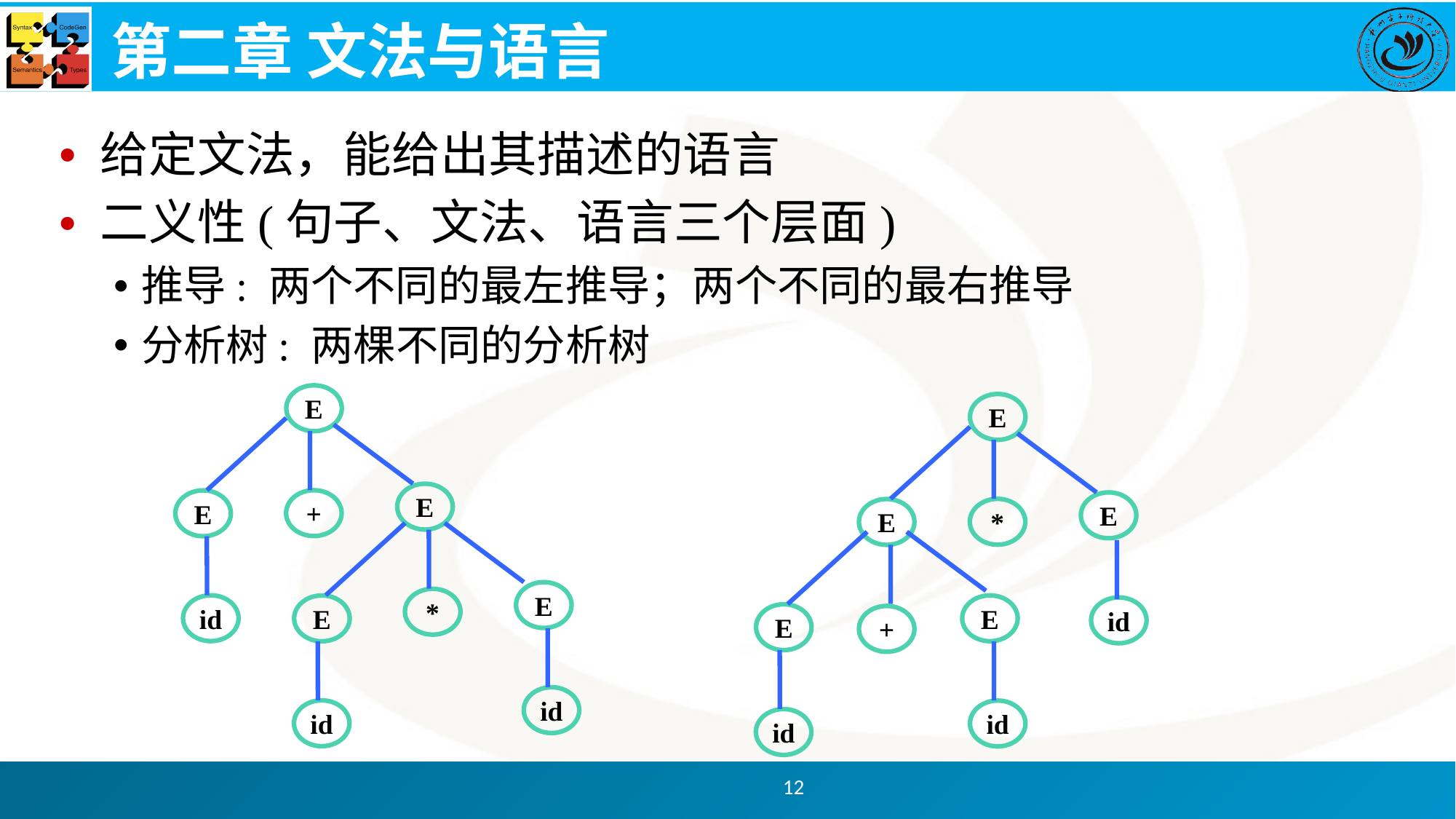

# 第二章 文法与语言
给定文法，能给出其描述的语言
二义性(句子、文法、语言三个层面)
推导: 两个不同的最左推导；两个不同的最右推导
分析树: 两棵不同的分析树

E

E
+
E

E
*
id
E

id
id
E

E
*
E

E
id
E
+

id
id
12